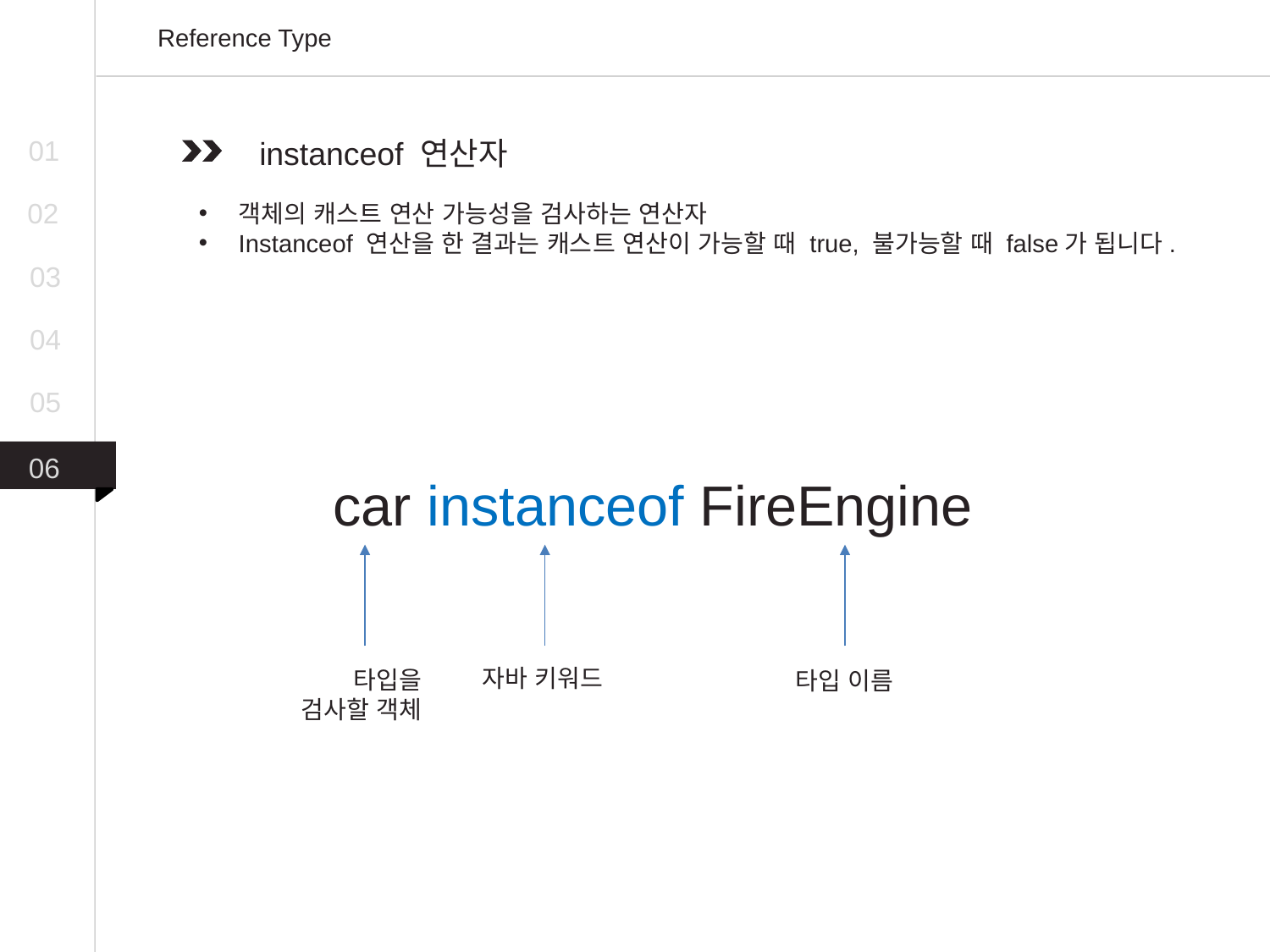

Reference Type
01
 instanceof 연산자

02
객체의 캐스트 연산 가능성을 검사하는 연산자
Instanceof 연산을 한 결과는 캐스트 연산이 가능할 때 true, 불가능할 때 false가 됩니다.
03
04
05

06

 car instanceof FireEngine

자바 키워드
타입을
검사할 객체
타입 이름